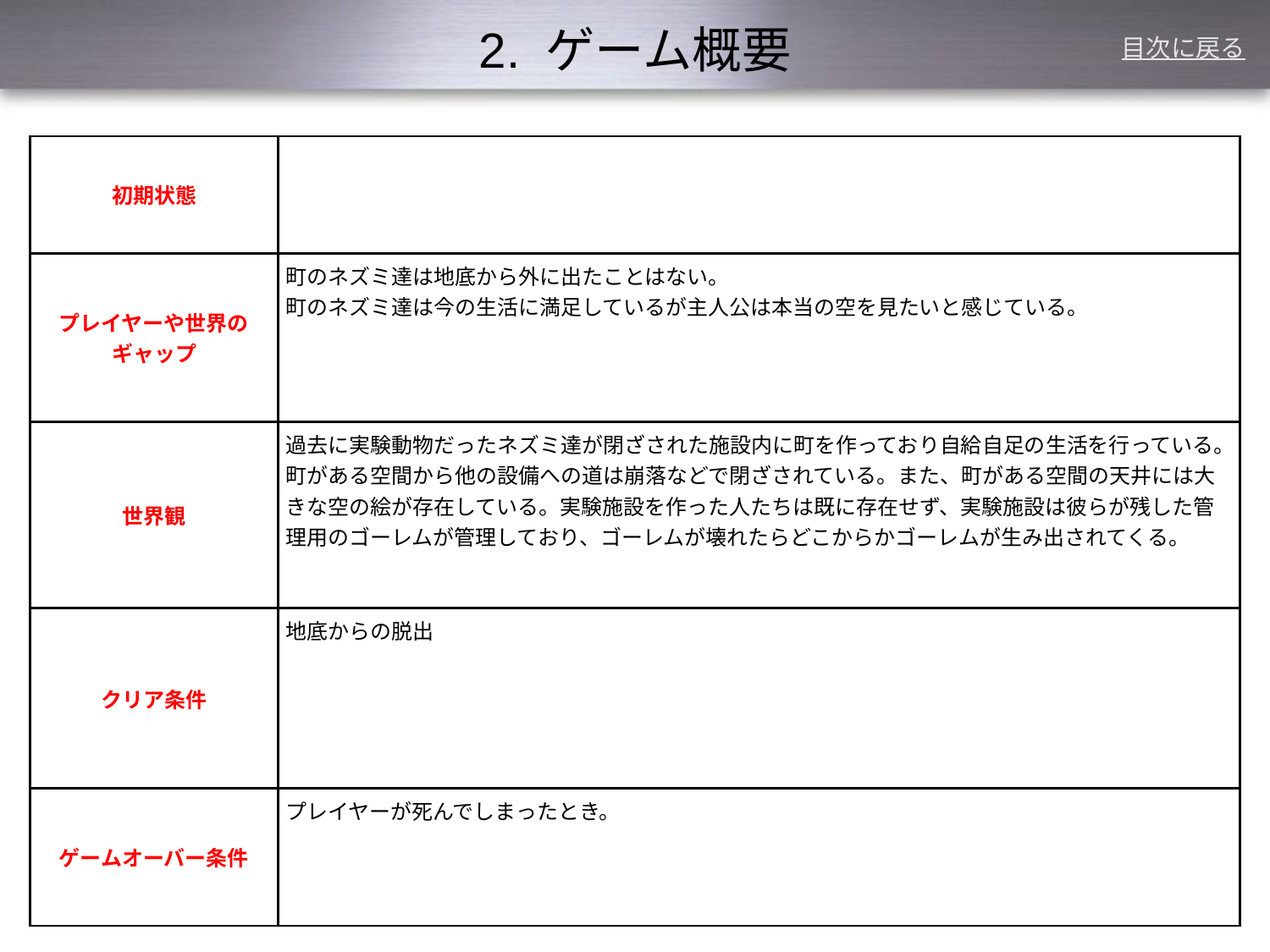

# 2. ゲーム概要
目次に戻る
| 初期状態 |  |
| --- | --- |
| プレイヤーや世界の ギャップ | 町のネズミ達は地底から外に出たことはない。 町のネズミ達は今の生活に満足しているが主人公は本当の空を見たいと感じている。 |
| 世界観 | 過去に実験動物だったネズミ達が閉ざされた施設内に町を作っており自給自足の生活を行っている。町がある空間から他の設備への道は崩落などで閉ざされている。また、町がある空間の天井には大きな空の絵が存在している。実験施設を作った人たちは既に存在せず、実験施設は彼らが残した管理用のゴーレムが管理しており、ゴーレムが壊れたらどこからかゴーレムが生み出されてくる。 |
| クリア条件 | 地底からの脱出 |
| ゲームオーバー条件 | プレイヤーが死んでしまったとき。 |